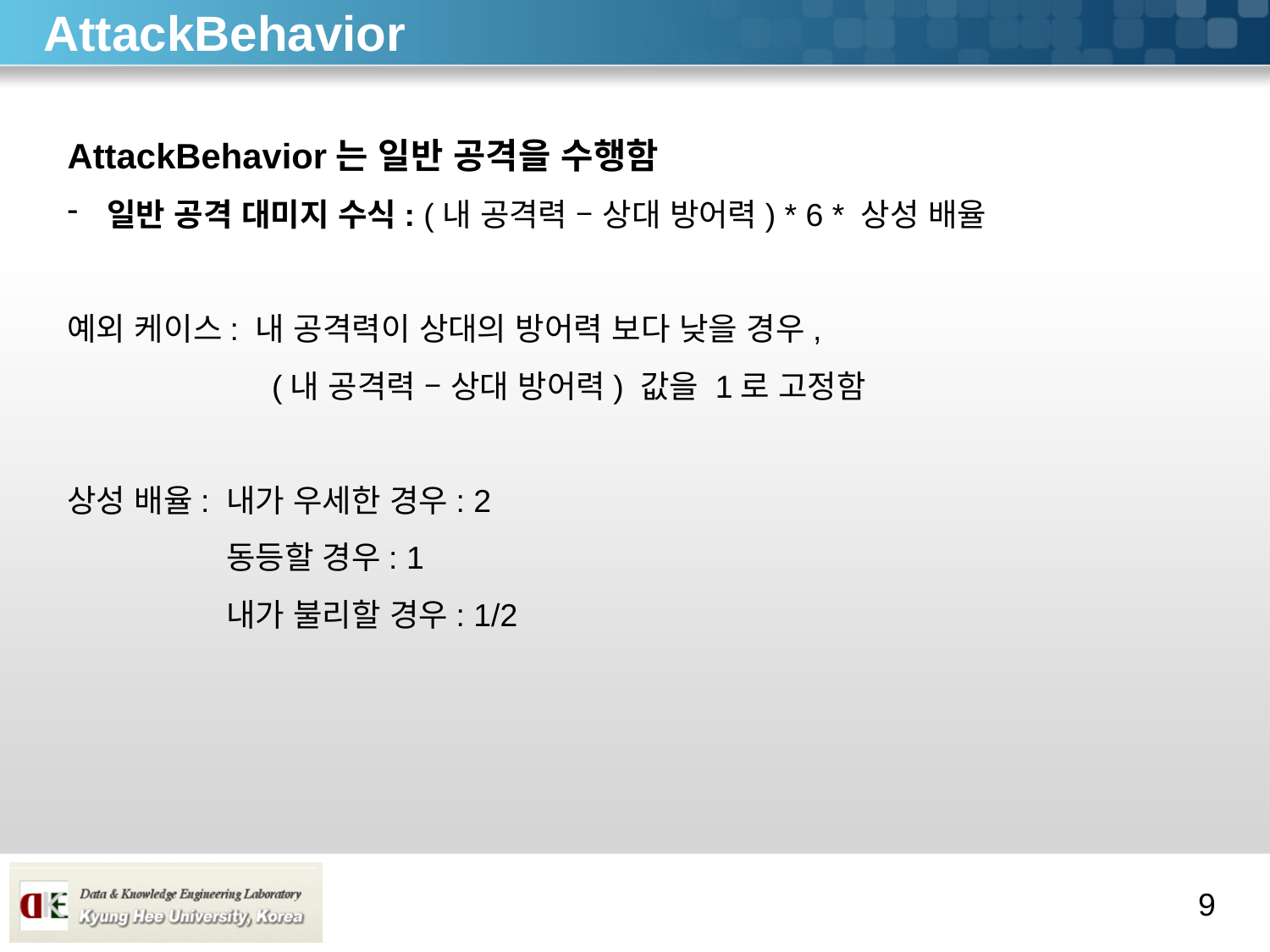

# AttackBehavior
AttackBehavior는 일반 공격을 수행함
일반 공격 대미지 수식: (내 공격력 – 상대 방어력) * 6 * 상성 배율

예외 케이스: 내 공격력이 상대의 방어력 보다 낮을 경우,
                       (내 공격력 – 상대 방어력) 값을 1로 고정함

상성 배율: 내가 우세한 경우: 2
                 동등할 경우: 1
                 내가 불리할 경우: 1/2